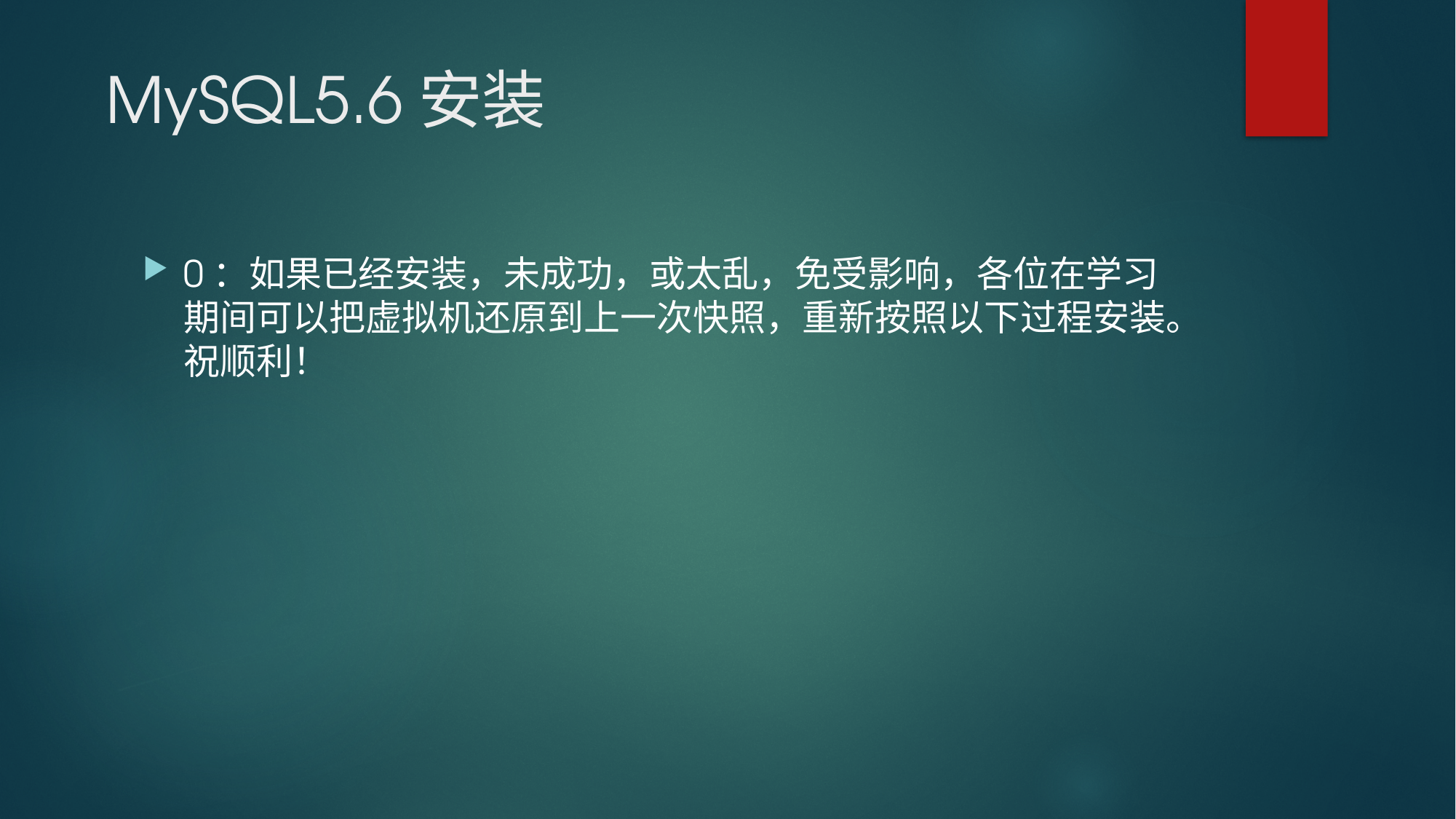

# MySQL5.6安装
0：如果已经安装，未成功，或太乱，免受影响，各位在学习期间可以把虚拟机还原到上一次快照，重新按照以下过程安装。祝顺利！